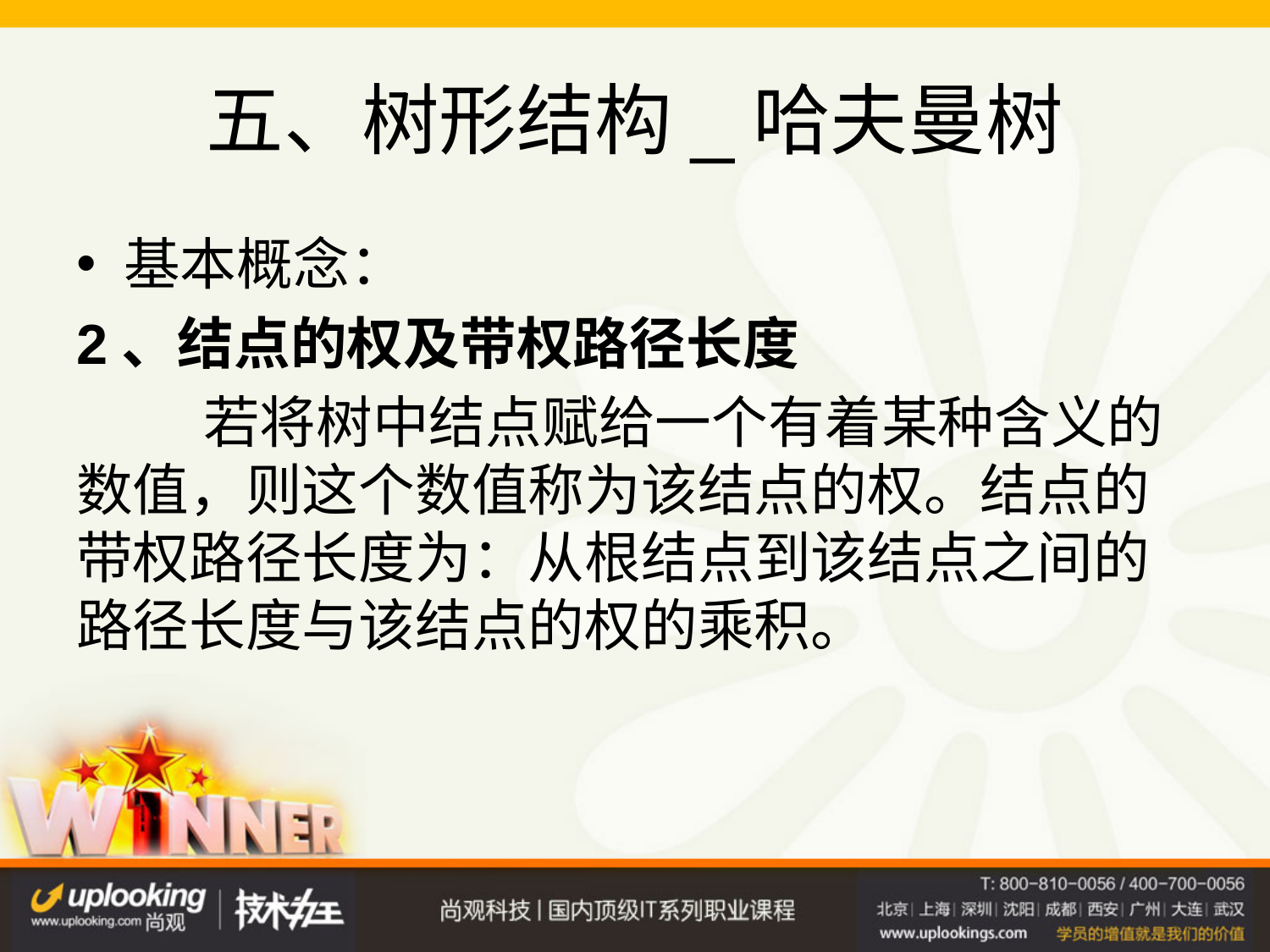

# 五、树形结构_哈夫曼树
基本概念：
2、结点的权及带权路径长度
	若将树中结点赋给一个有着某种含义的数值，则这个数值称为该结点的权。结点的带权路径长度为：从根结点到该结点之间的路径长度与该结点的权的乘积。